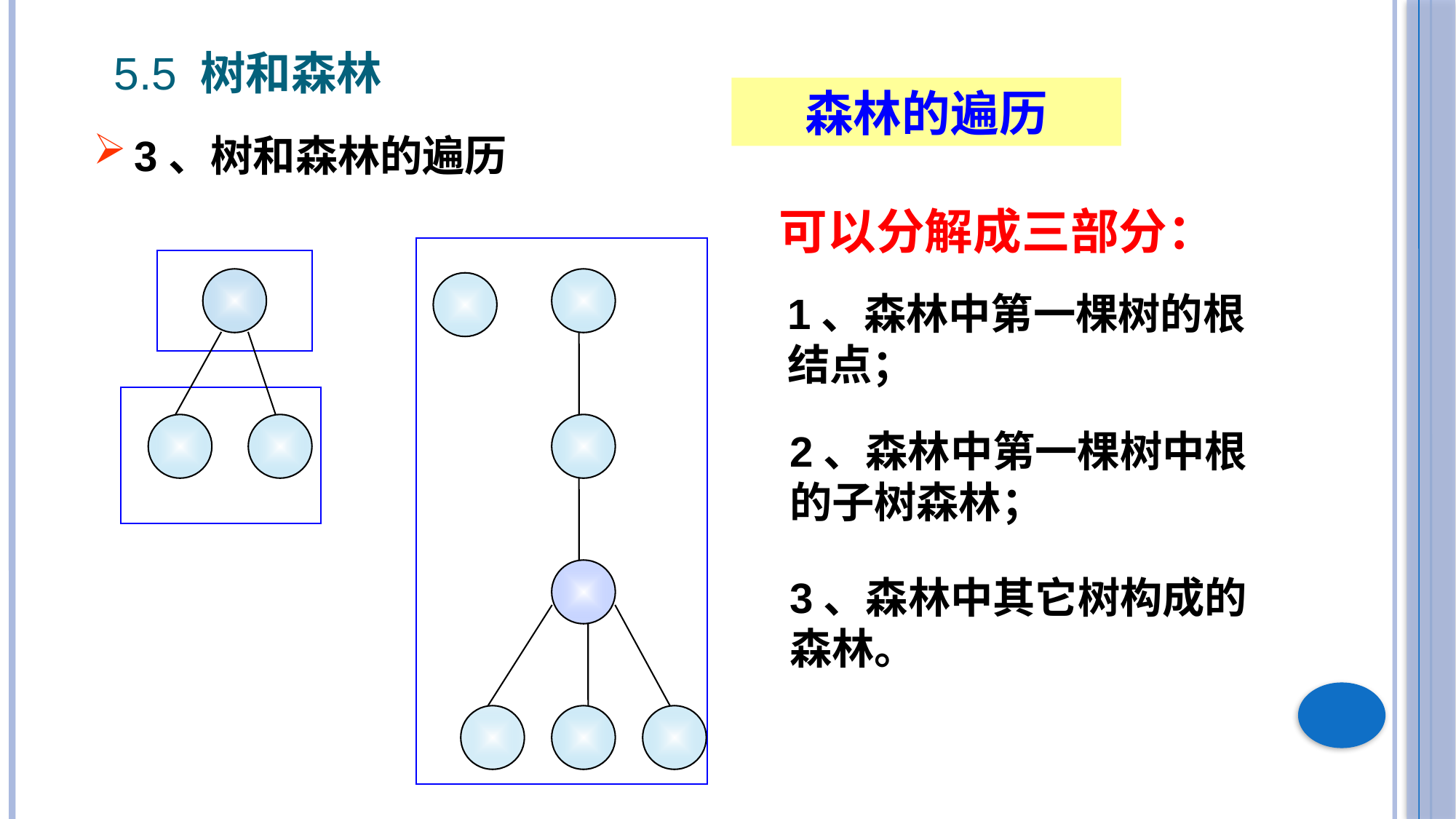

5.5 树和森林
森林的遍历
3、树和森林的遍历
可以分解成三部分：

1、森林中第一棵树的根结点；

2、森林中第一棵树中根的子树森林；

3、森林中其它树构成的森林。